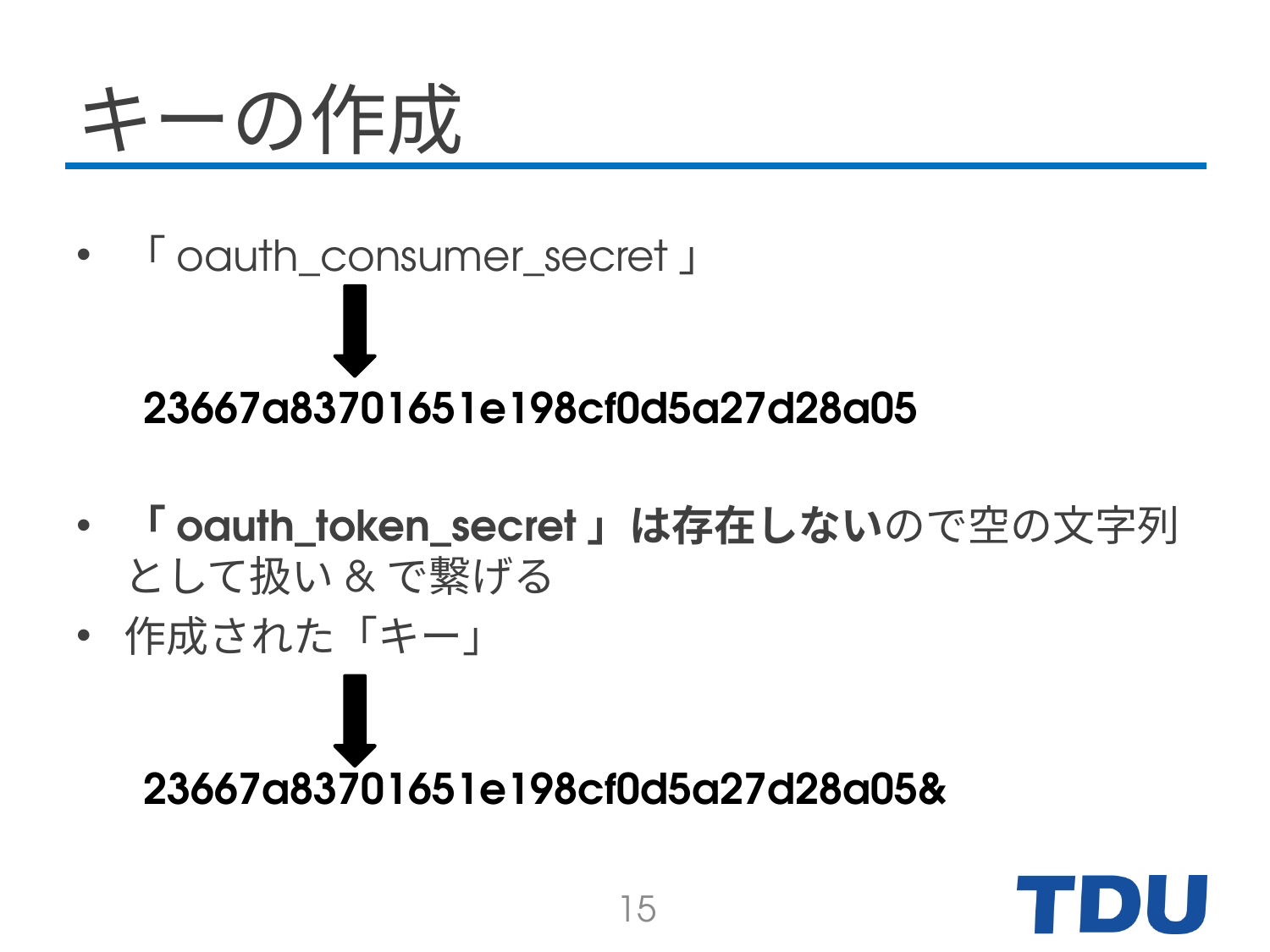

# キーの作成
「oauth_consumer_secret」
 23667a83701651e198cf0d5a27d28a05

「oauth_token_secret」は存在しないので空の文字列として扱い&で繋げる
作成された「キー」
　
 23667a83701651e198cf0d5a27d28a05&

15